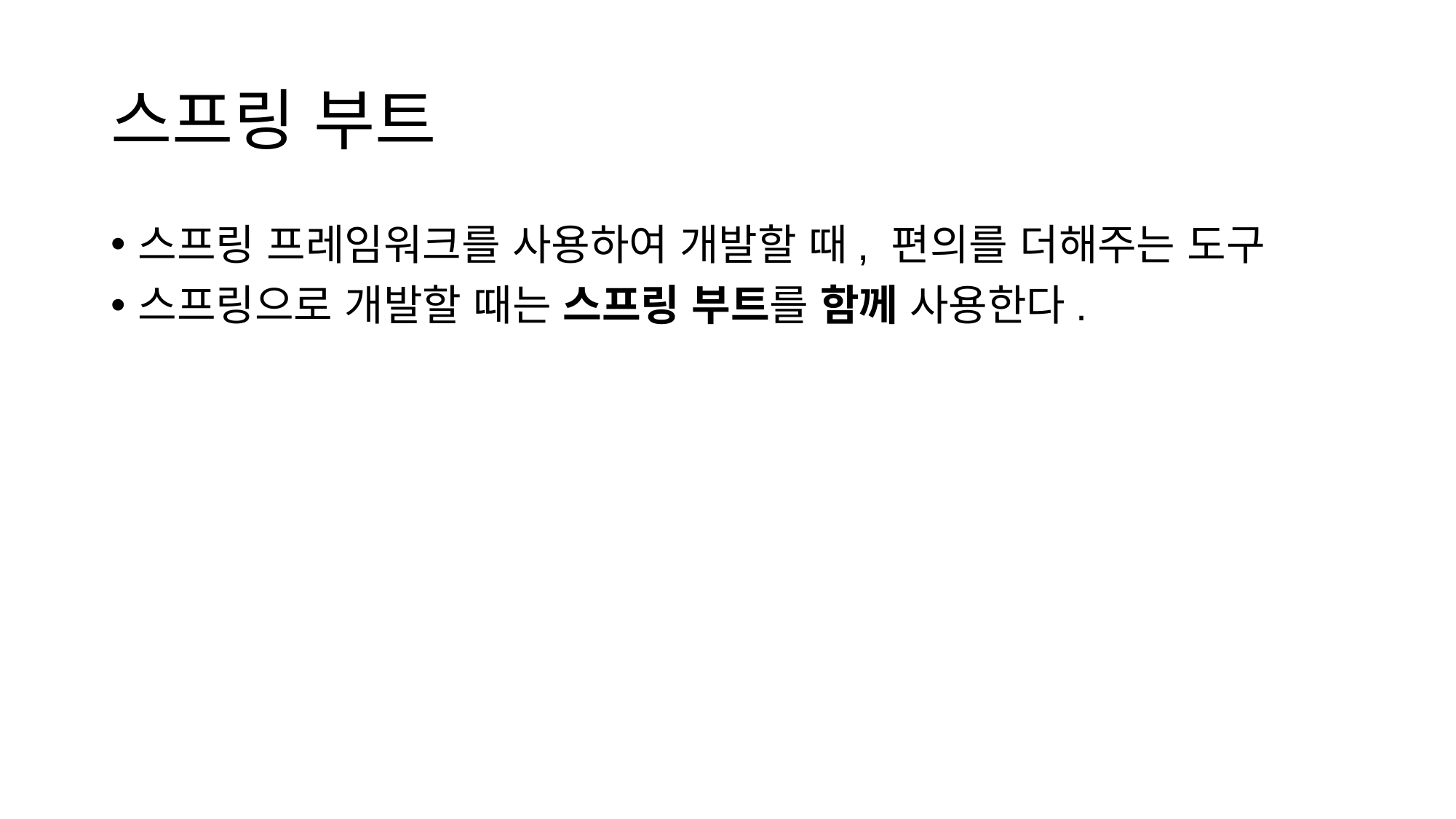

# 스프링 부트
스프링 프레임워크를 사용하여 개발할 때, 편의를 더해주는 도구
스프링으로 개발할 때는 스프링 부트를 함께 사용한다.